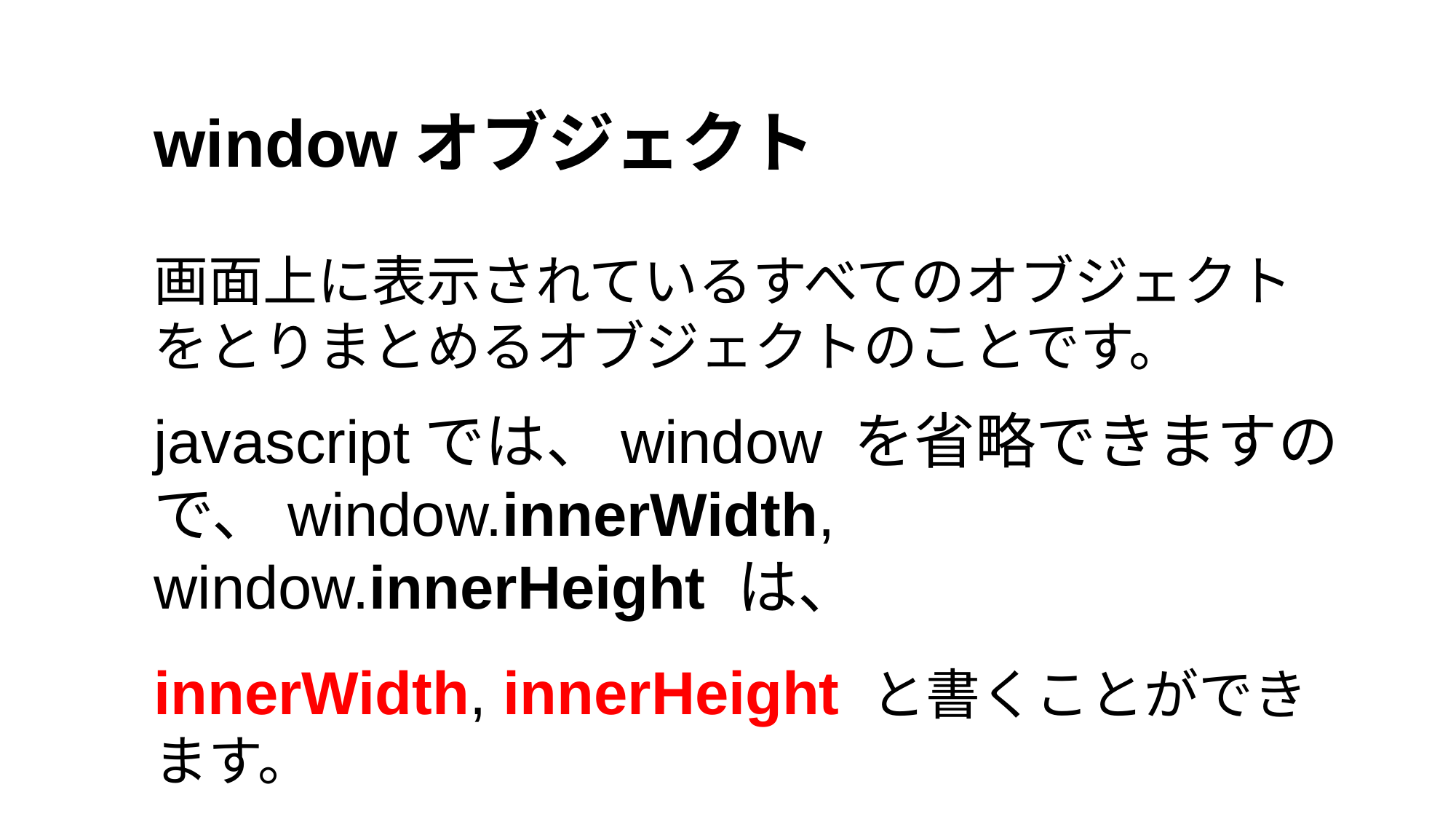

windowオブジェクト

画面上に表示されているすべてのオブジェクト
をとりまとめるオブジェクトのことです。

javascriptでは、window を省略できますので、window.innerWidth, window.innerHeight は、

innerWidth, innerHeight と書くことができます。